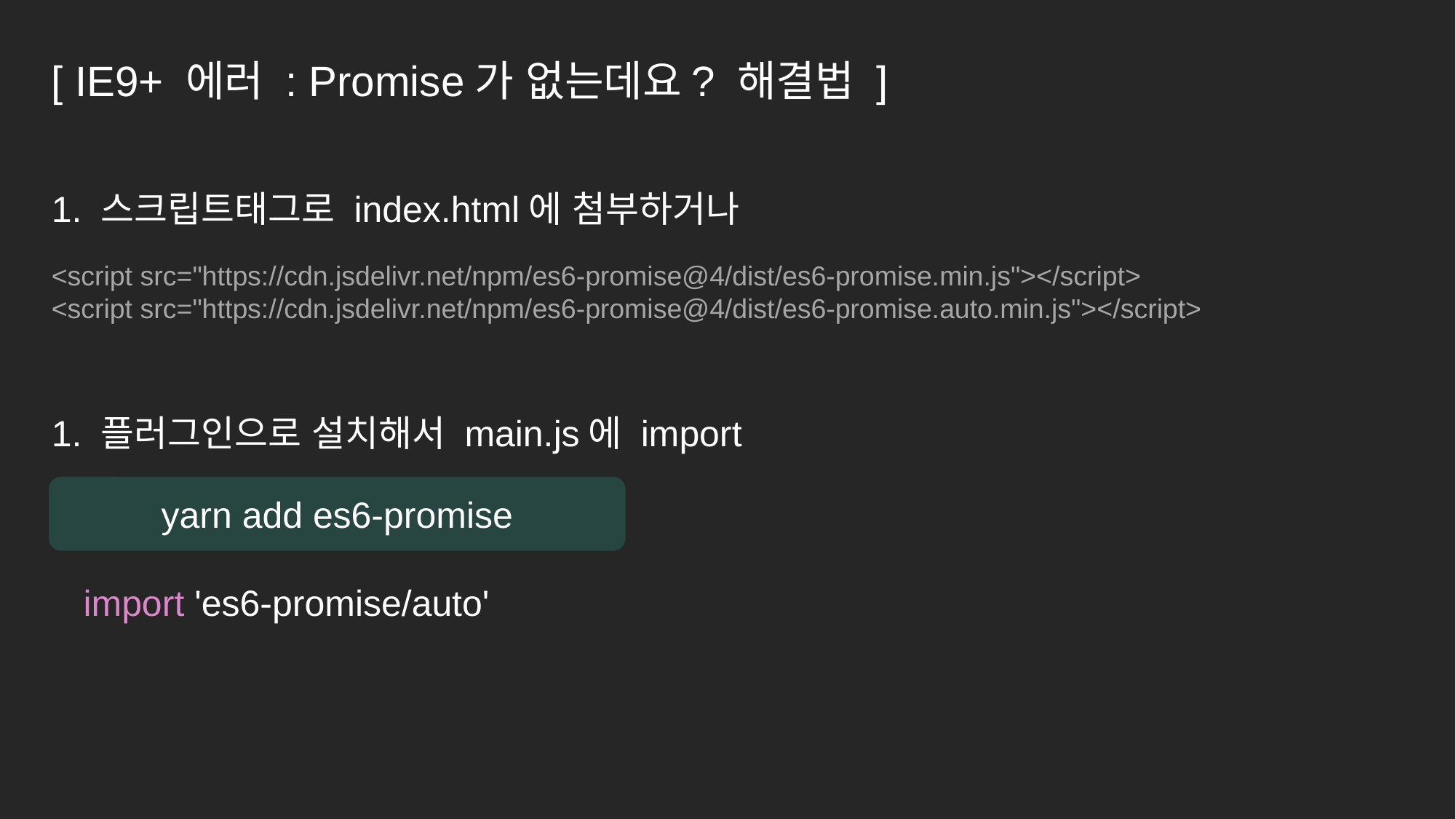

[ IE9+ 에러 : Promise가 없는데요? 해결법 ]
1. 스크립트태그로 index.html에 첨부하거나
<script src="https://cdn.jsdelivr.net/npm/es6-promise@4/dist/es6-promise.min.js"></script>
<script src="https://cdn.jsdelivr.net/npm/es6-promise@4/dist/es6-promise.auto.min.js"></script>
1. 플러그인으로 설치해서 main.js에 import
yarn add es6-promise
import 'es6-promise/auto'